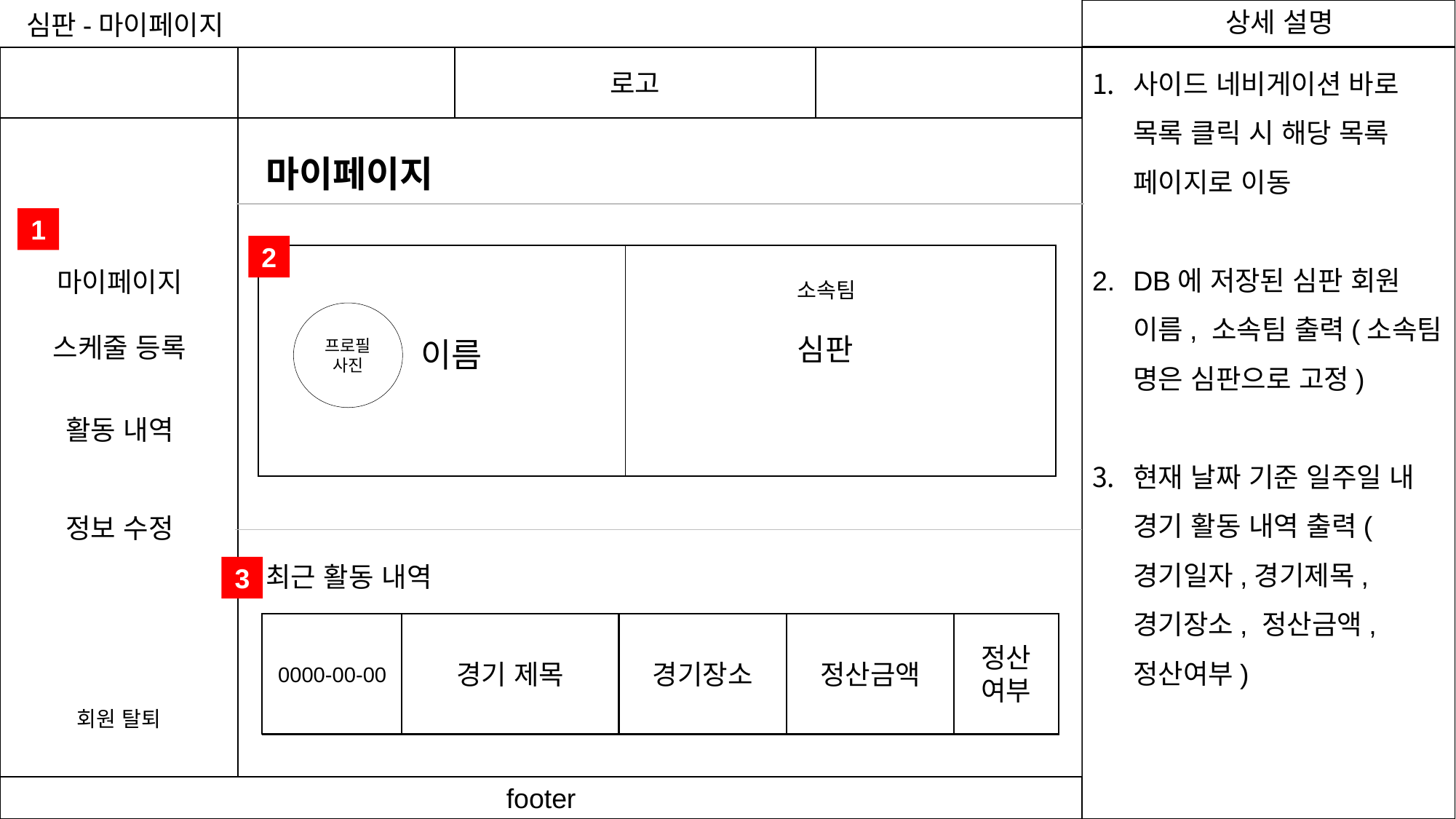

심판-마이페이지
사이드 네비게이션 바로 목록 클릭 시 해당 목록 페이지로 이동

DB에 저장된 심판 회원 이름, 소속팀 출력(소속팀 명은 심판으로 고정)

현재 날짜 기준 일주일 내 경기 활동 내역 출력(경기일자,경기제목, 경기장소, 정산금액, 정산여부)

로고
마이페이지
1

프로필 사진
이름

마이페이지

스케줄 등록

활동 내역

정보 수정

2
소속팀

심판
최근 활동 내역
3
경기장소
정산금액
정산
여부

경기 제목
0000-00-00
회원 탈퇴
footer